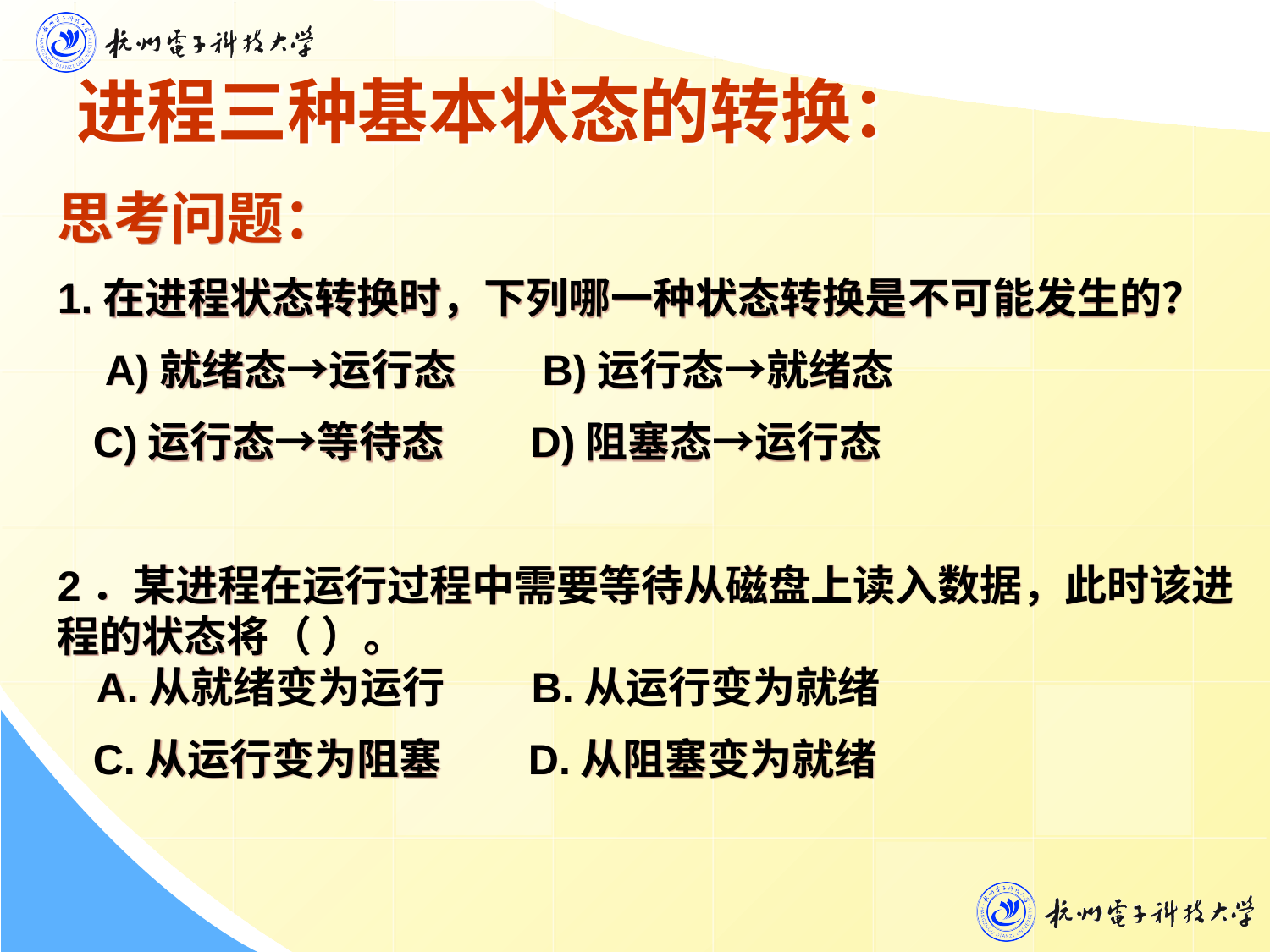

进程三种基本状态的转换：
思考问题：
1.在进程状态转换时，下列哪一种状态转换是不可能发生的？
    A)就绪态→运行态        B)运行态→就绪态
   C)运行态→等待态        D)阻塞态→运行态

2．某进程在运行过程中需要等待从磁盘上读入数据，此时该进程的状态将（ ）。
   A.从就绪变为运行        B.从运行变为就绪
   C.从运行变为阻塞        D.从阻塞变为就绪